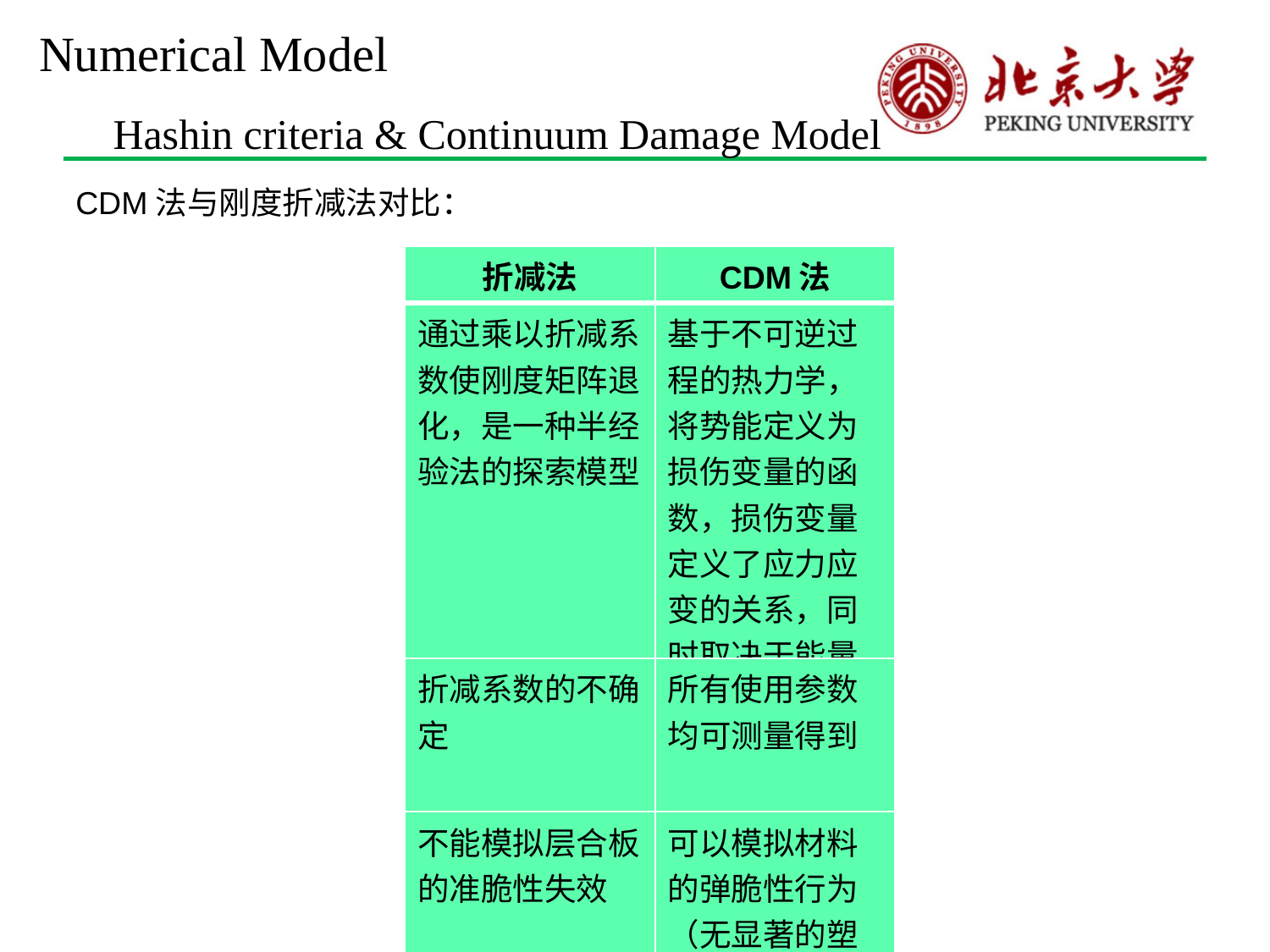

Numerical Model
       Hashin criteria & Continuum Damage Model
CDM法与刚度折减法对比：

| 折减法 | CDM法 |
| --- | --- |
| 通过乘以折减系数使刚度矩阵退化，是一种半经验法的探索模型 | 基于不可逆过程的热力学，将势能定义为损伤变量的函数，损伤变量定义了应力应变的关系，同时取决于能量耗散值 |
| 折减系数的不确定 | 所有使用参数均可测量得到 |
| 不能模拟层合板的准脆性失效 | 可以模拟材料的弹脆性行为（无显著的塑形变形） |